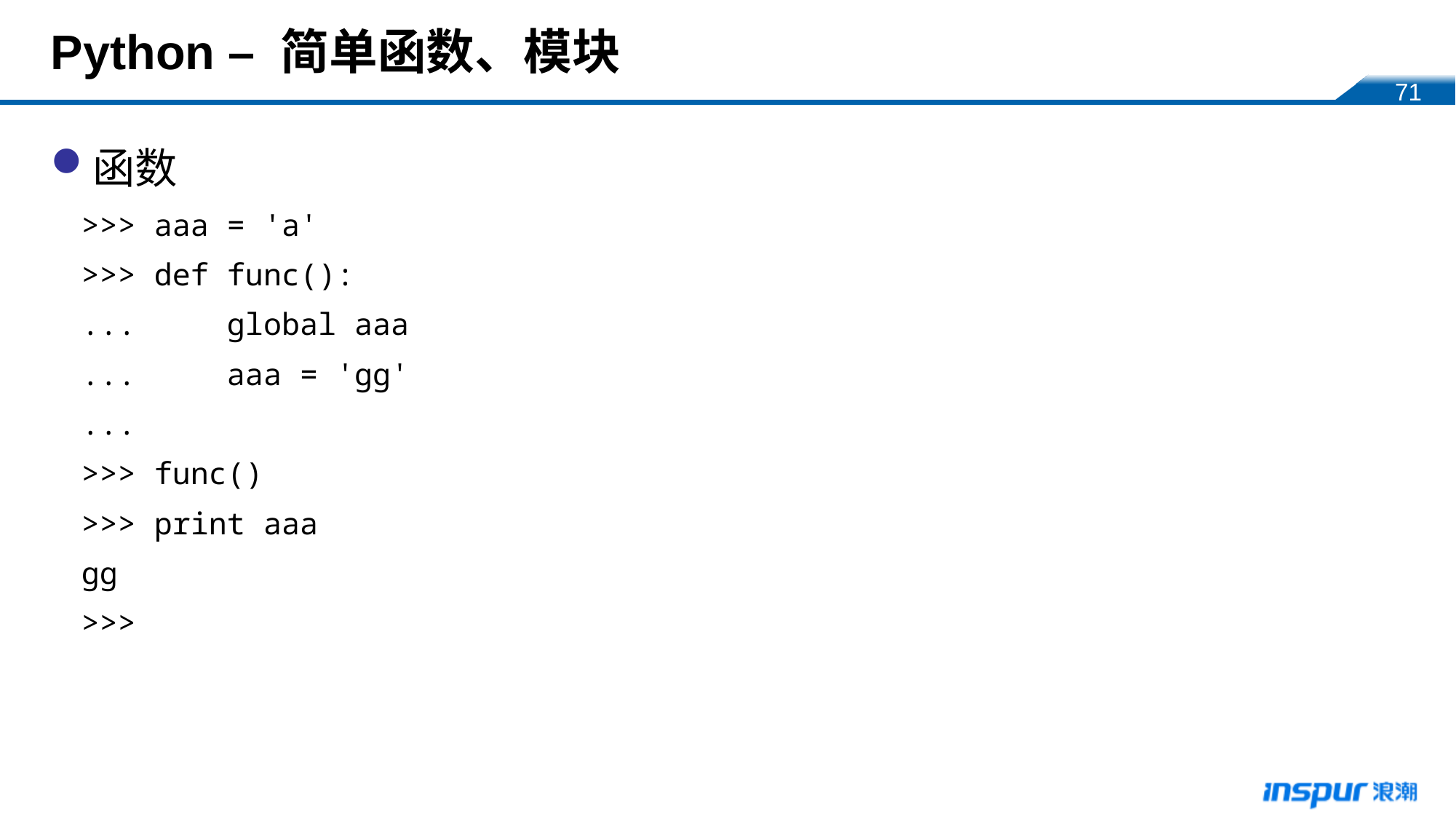

# Python – 简单函数、模块
函数
>>> aaa = 'a'
>>> def func():
...     global aaa
...     aaa = 'gg'
...
>>> func()
>>> print aaa
gg
>>>